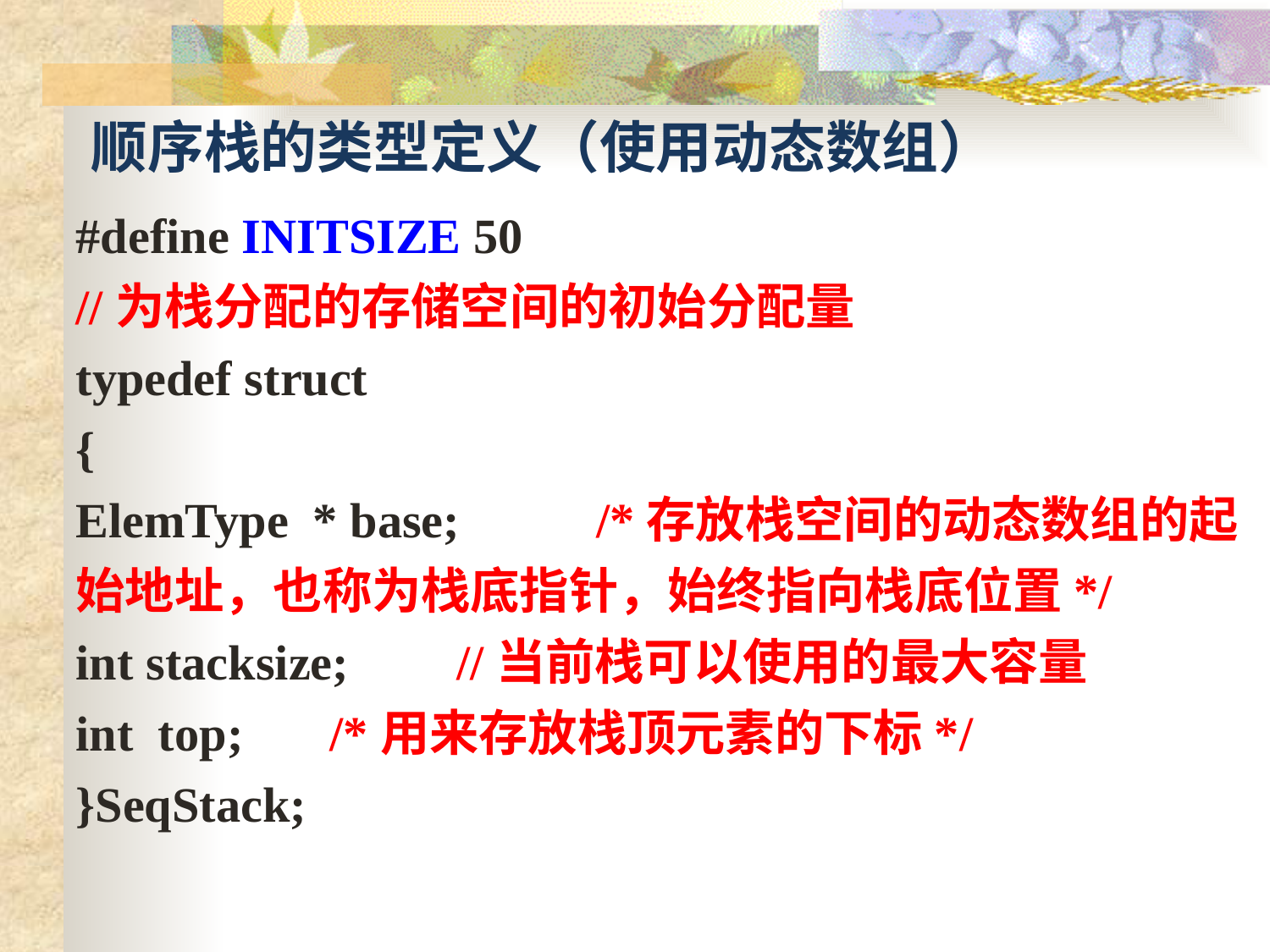

顺序栈的类型定义（使用动态数组）
#define INITSIZE 50
//为栈分配的存储空间的初始分配量
typedef struct
{
ElemType  * base;	 /*存放栈空间的动态数组的起始地址，也称为栈底指针，始终指向栈底位置*/
int stacksize;	//当前栈可以使用的最大容量
int  top;	/*用来存放栈顶元素的下标*/
}SeqStack;